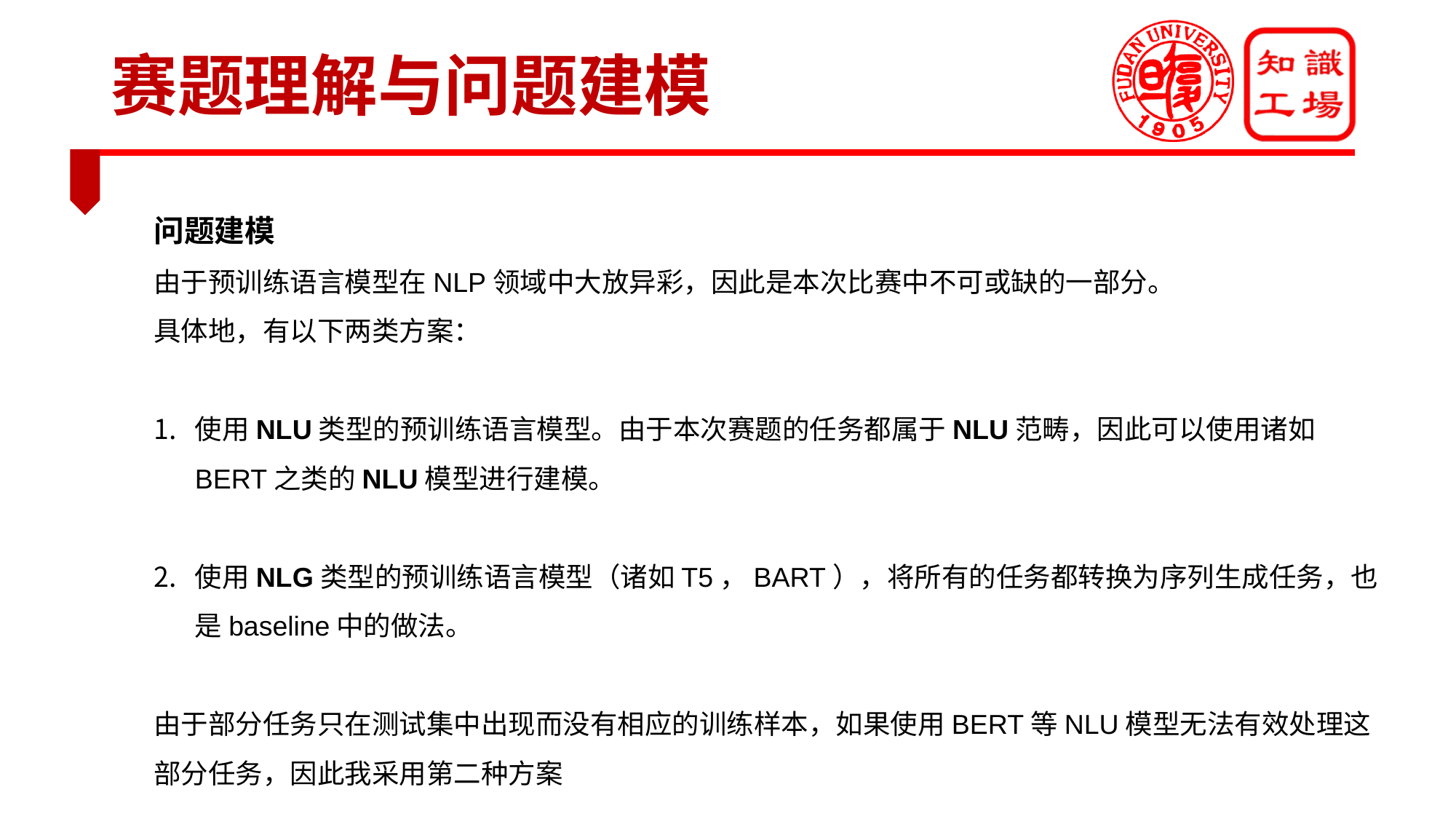

# 赛题理解与问题建模
问题建模
由于预训练语言模型在NLP领域中大放异彩，因此是本次比赛中不可或缺的一部分。
具体地，有以下两类方案：

使用NLU类型的预训练语言模型。由于本次赛题的任务都属于NLU范畴，因此可以使用诸如BERT之类的NLU模型进行建模。

使用NLG类型的预训练语言模型（诸如T5，BART），将所有的任务都转换为序列生成任务，也是baseline中的做法。

由于部分任务只在测试集中出现而没有相应的训练样本，如果使用BERT等NLU模型无法有效处理这部分任务，因此我采用第二种方案